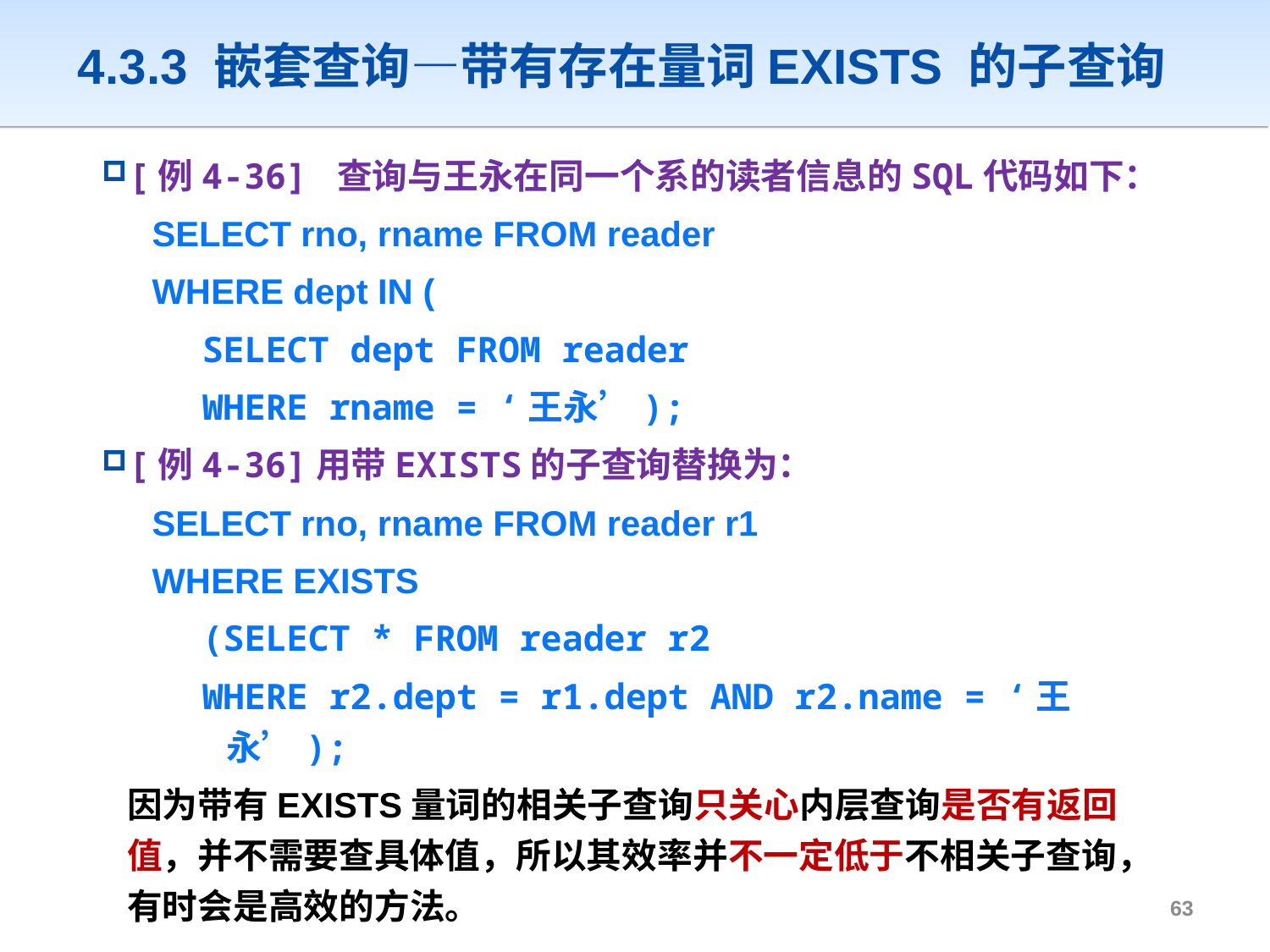

# 4.3.3 嵌套查询—带有存在量词EXISTS 的子查询
[例4-36] 查询与王永在同一个系的读者信息的SQL代码如下：
SELECT rno, rname FROM reader
WHERE dept IN (
SELECT dept FROM reader
WHERE rname = ‘王永’);
[例4-36]用带EXISTS的子查询替换为：
SELECT rno, rname FROM reader r1
WHERE EXISTS
(SELECT * FROM reader r2
WHERE r2.dept = r1.dept AND r2.name = ‘王永’);
	因为带有EXISTS量词的相关子查询只关心内层查询是否有返回值，并不需要查具体值，所以其效率并不一定低于不相关子查询，有时会是高效的方法。

63